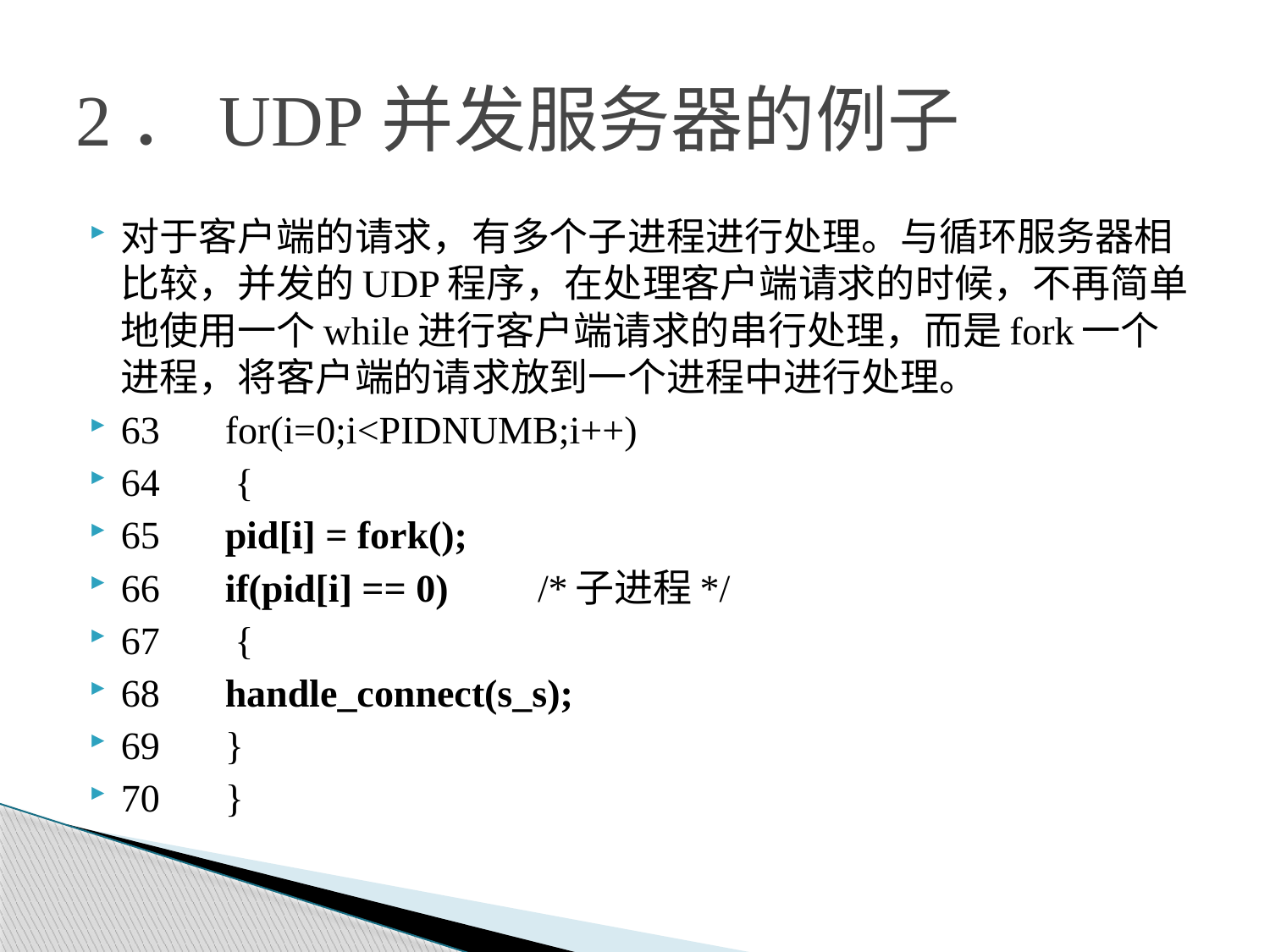

# 2．UDP并发服务器的例子
对于客户端的请求，有多个子进程进行处理。与循环服务器相比较，并发的UDP程序，在处理客户端请求的时候，不再简单地使用一个while进行客户端请求的串行处理，而是fork一个进程，将客户端的请求放到一个进程中进行处理。
63	for(i=0;i<PIDNUMB;i++)
64	 {
65		pid[i] = fork();
66		if(pid[i] == 0)		/*子进程*/
67		 {
68			handle_connect(s_s);
69		}
70	}